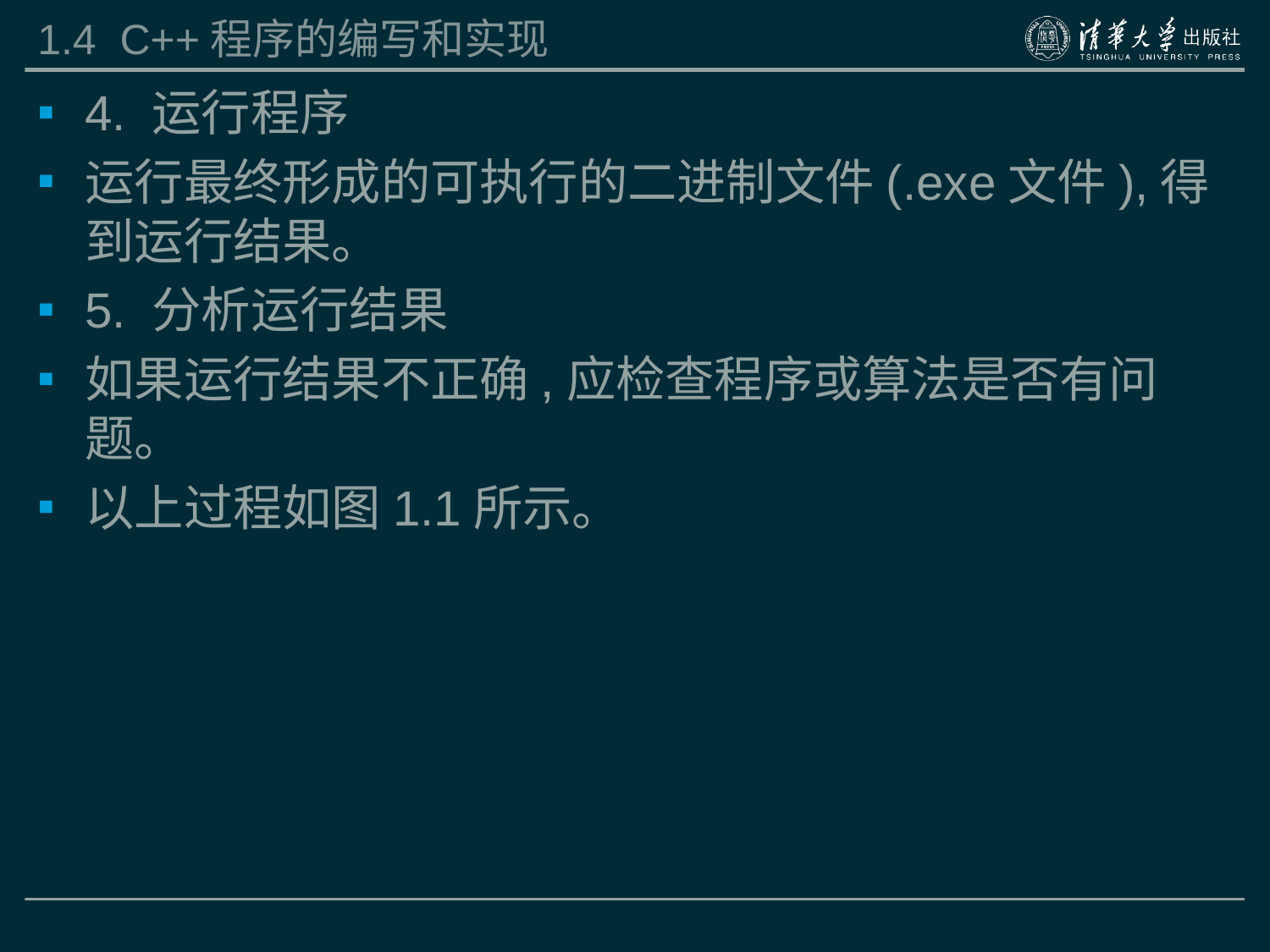

# 1.4  C++程序的编写和实现
4. 运行程序
运行最终形成的可执行的二进制文件(.exe文件),得到运行结果。
5. 分析运行结果
如果运行结果不正确,应检查程序或算法是否有问题。
以上过程如图1.1所示。